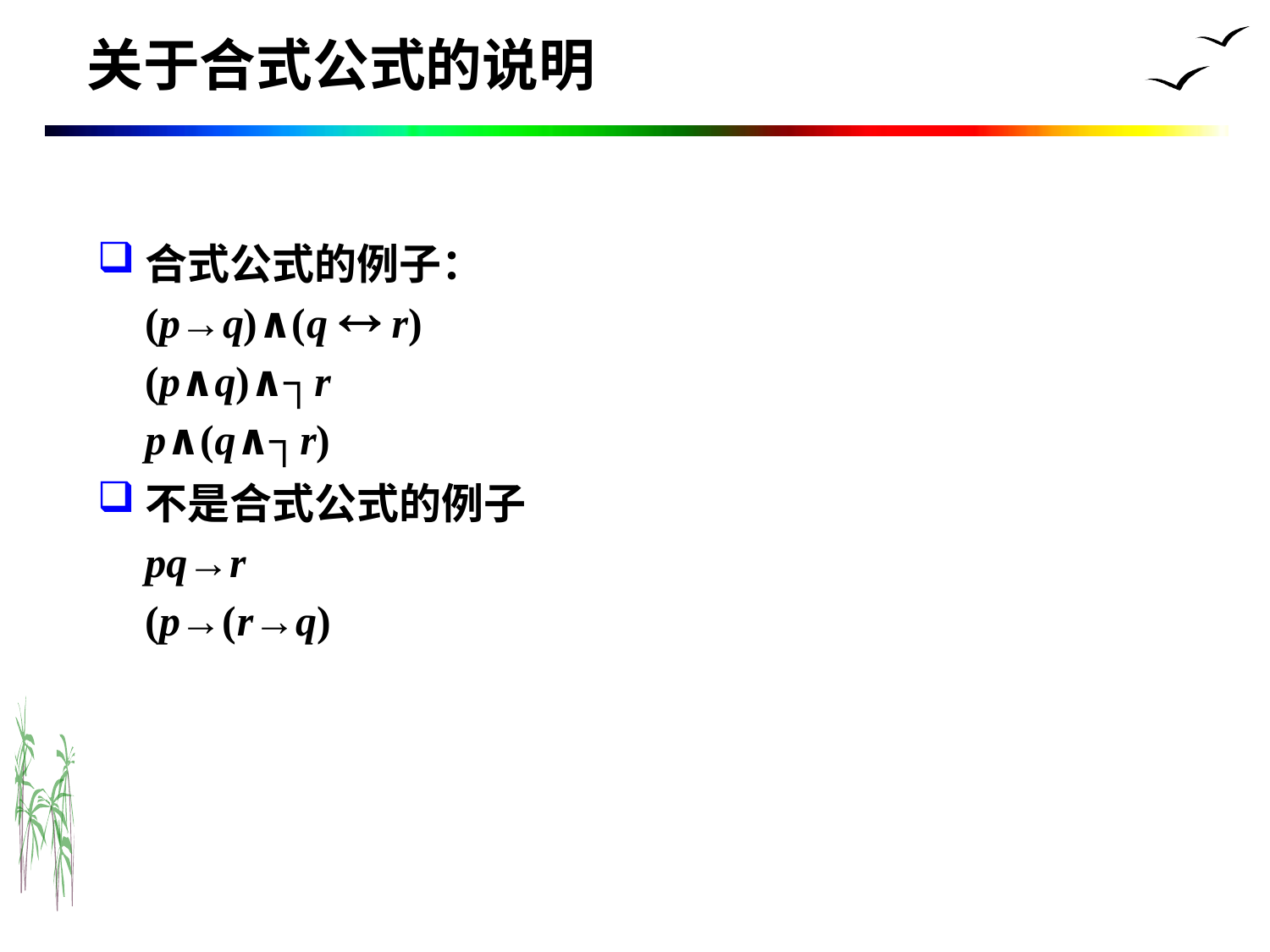

# 关于合式公式的说明

合式公式的例子：
(p→q)∧(q ↔ r)
(p∧q)∧┐r
p∧(q∧┐r)
不是合式公式的例子
pq→r
(p→(r→q)